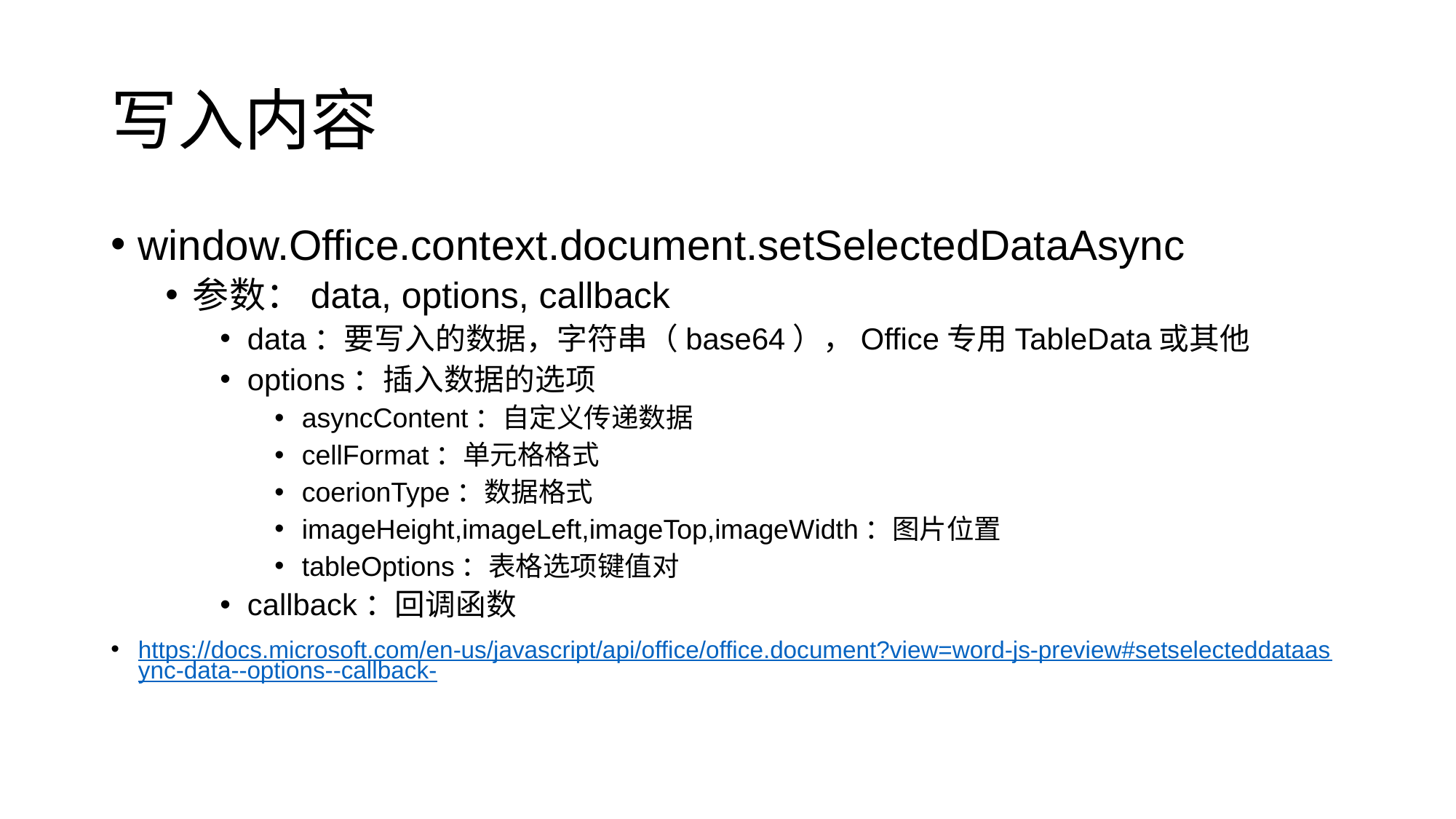

# 写入内容
window.Office.context.document.setSelectedDataAsync
参数：data, options, callback
data：要写入的数据，字符串（base64），Office专用TableData或其他
options：插入数据的选项
asyncContent：自定义传递数据
cellFormat：单元格格式
coerionType：数据格式
imageHeight,imageLeft,imageTop,imageWidth：图片位置
tableOptions：表格选项键值对
callback：回调函数
https://docs.microsoft.com/en-us/javascript/api/office/office.document?view=word-js-preview#setselecteddataasync-data--options--callback-